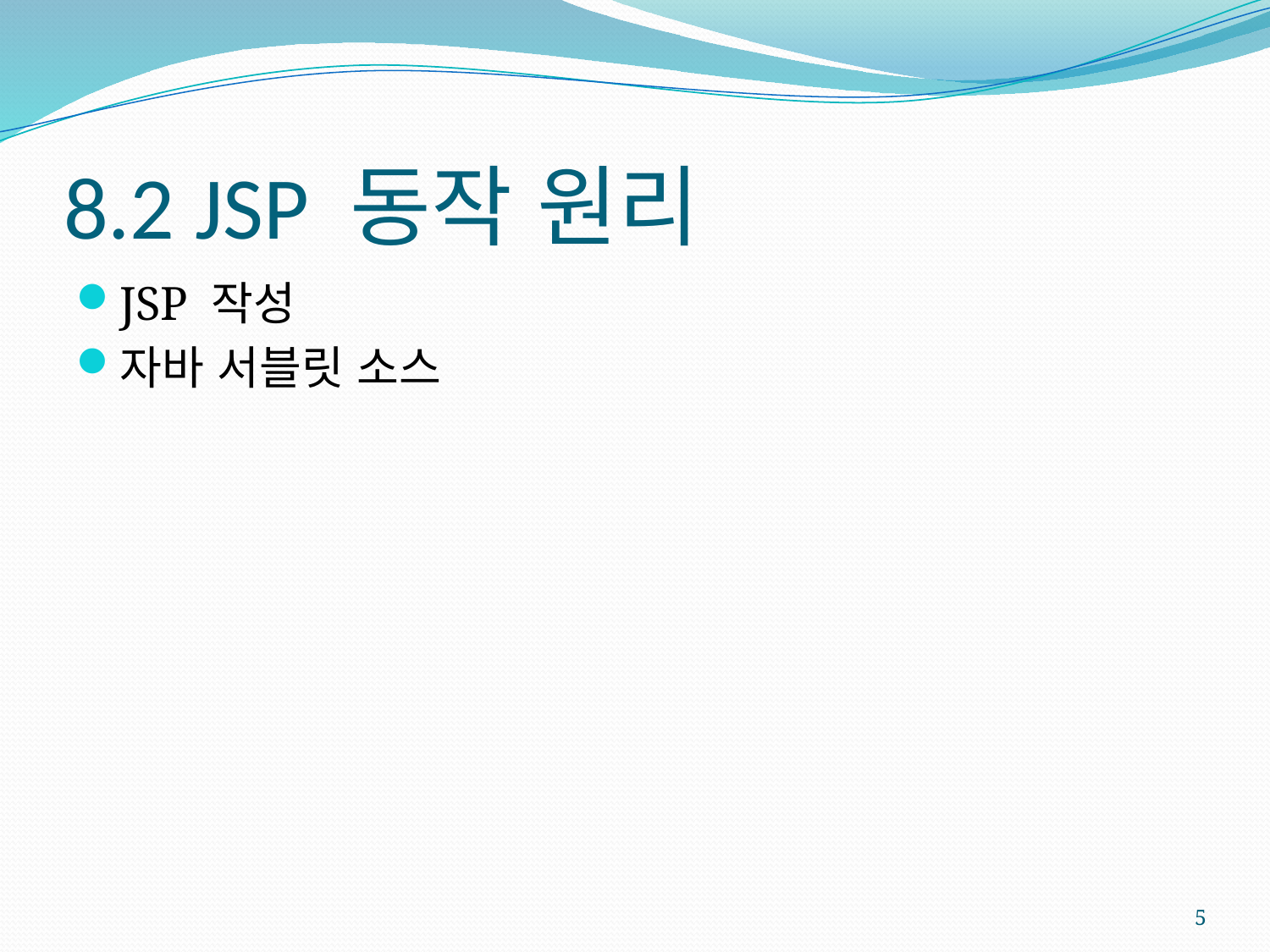

# 8.2 JSP 동작 원리
JSP 작성
자바 서블릿 소스
5